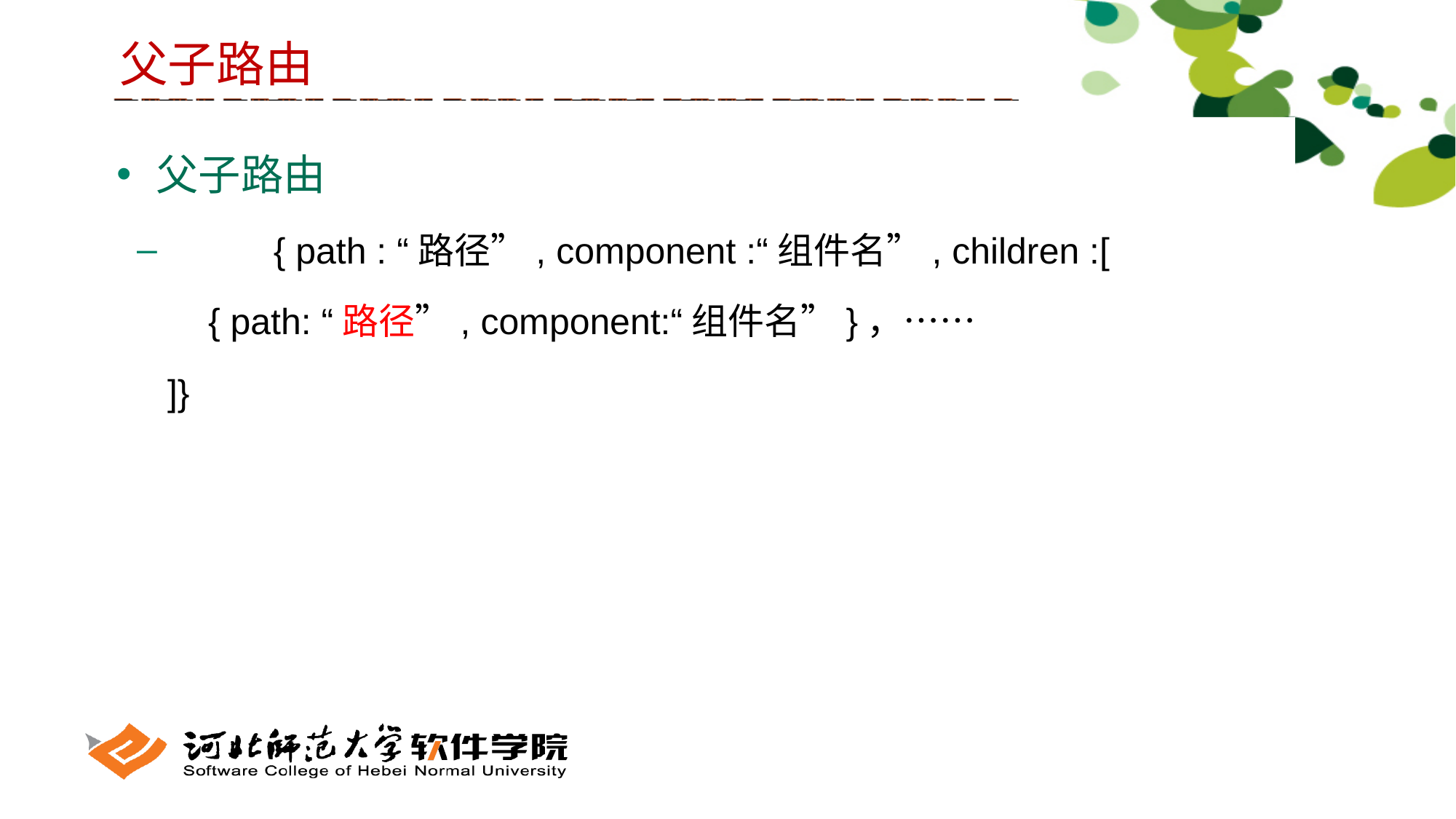

父子路由
 父子路由
	{ path : “路径”, component :“组件名”, children :[
       { path: “路径”, component:“组件名”}，……
   ]}